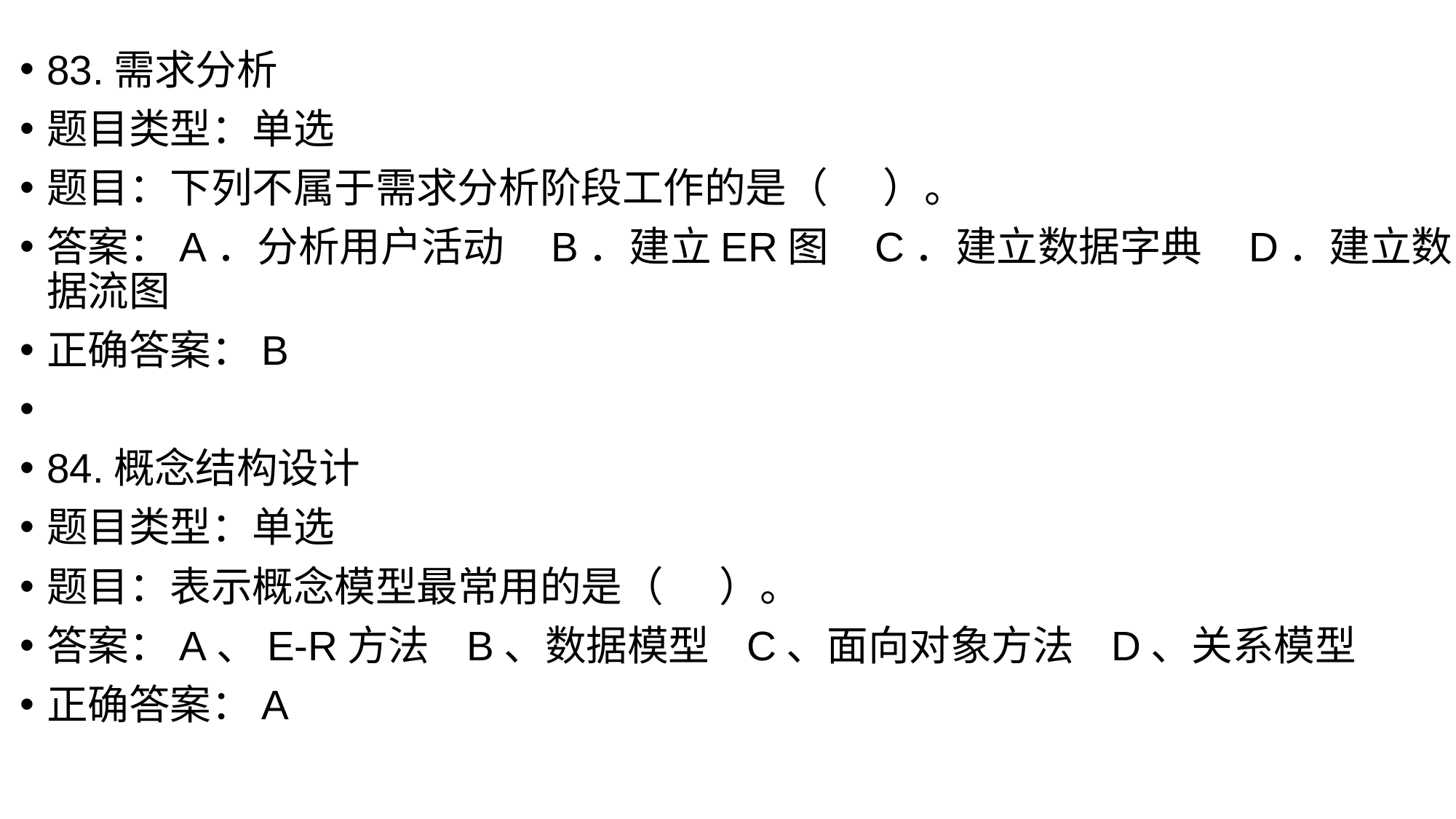

83.需求分析
题目类型：单选
题目：下列不属于需求分析阶段工作的是（      ）。
答案：A．分析用户活动    B．建立ER图    C．建立数据字典    D．建立数据流图
正确答案：B

84.概念结构设计
题目类型：单选
题目：表示概念模型最常用的是（      ）。
答案：A、E-R方法   B、数据模型   C、面向对象方法   D、关系模型
正确答案：A

#